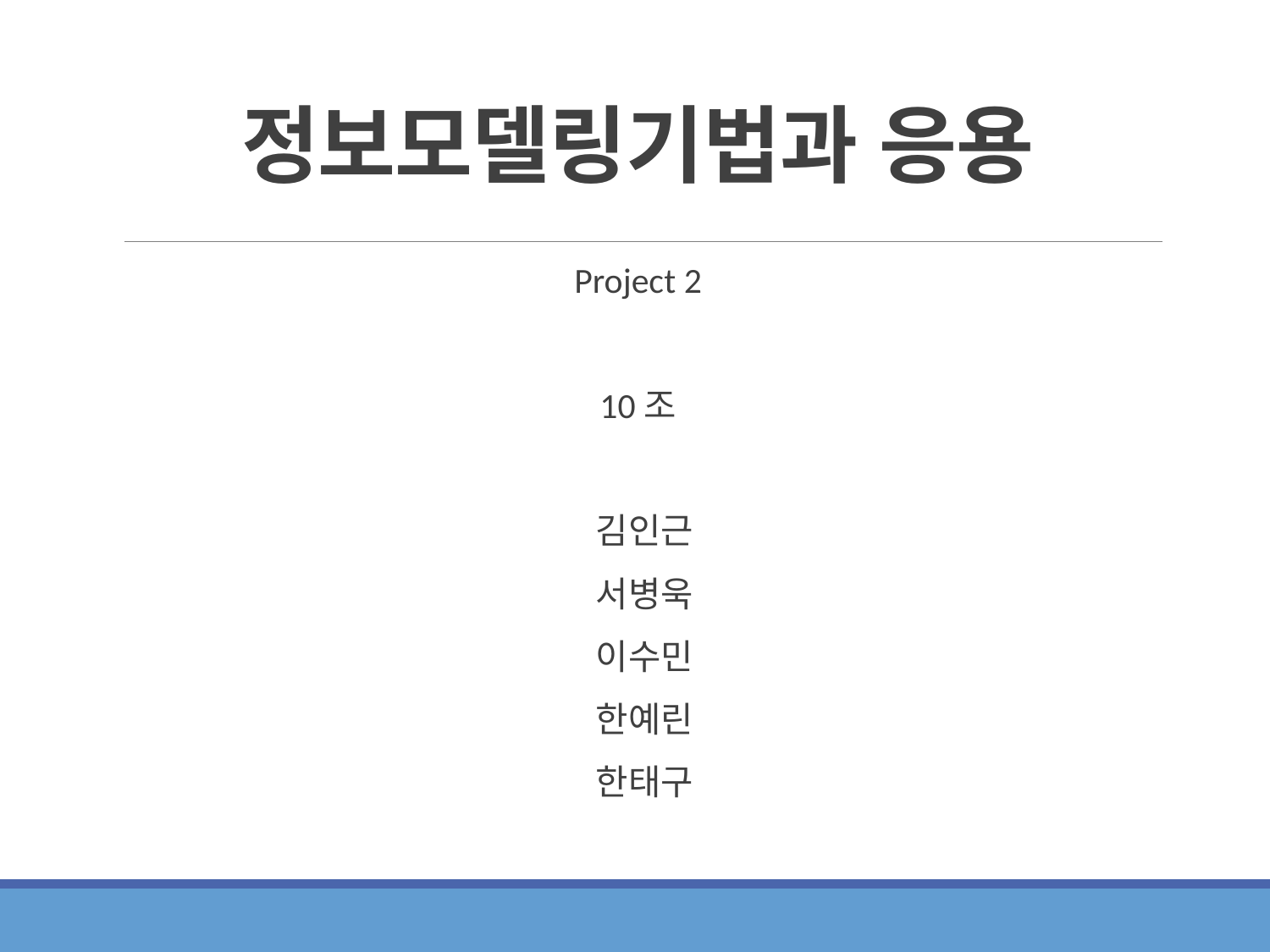

# 정보모델링기법과 응용
Project 2

10조

김인근
서병욱
이수민
한예린
한태구